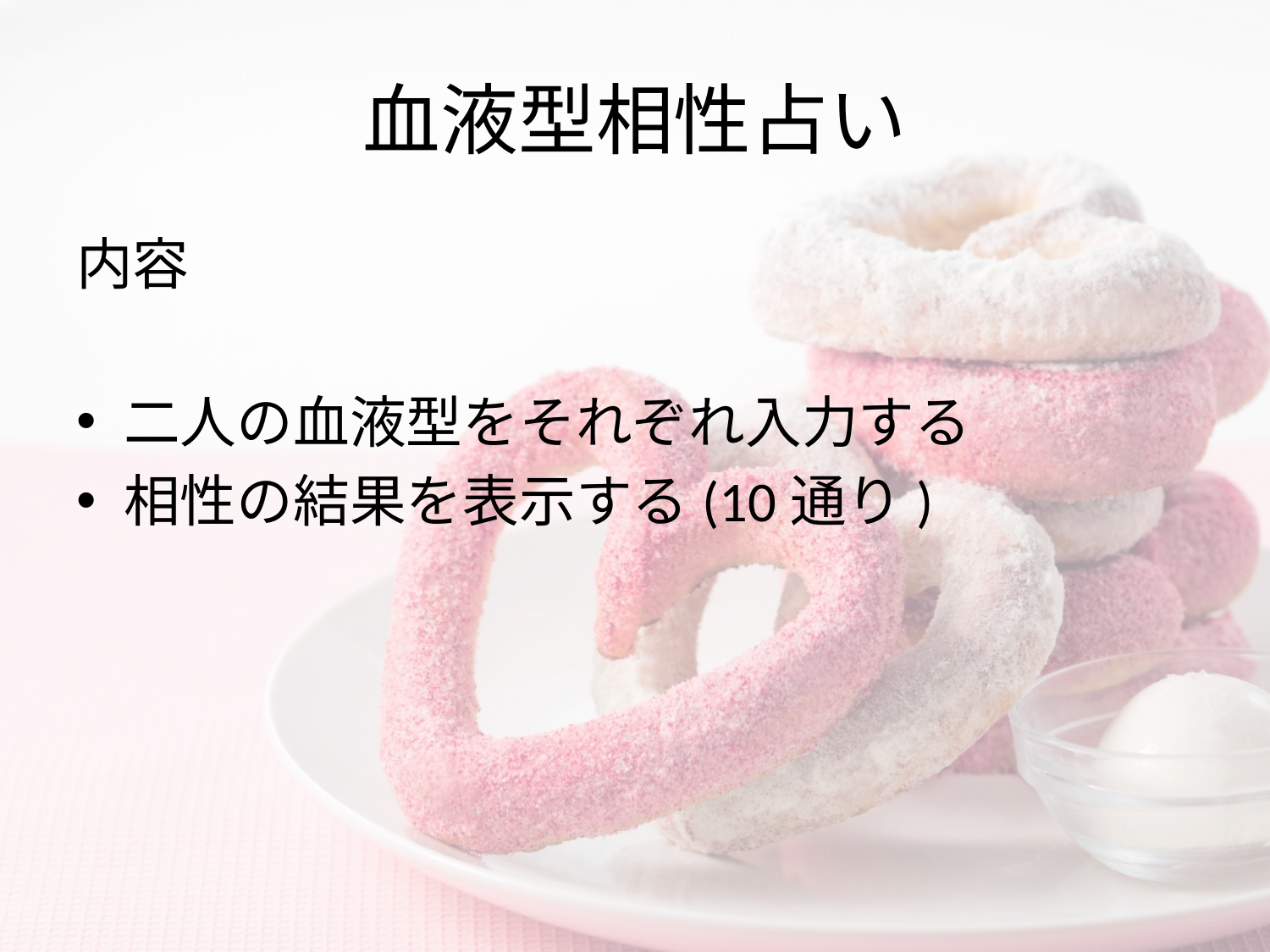

# 血液型相性占い
内容

二人の血液型をそれぞれ入力する
相性の結果を表示する(10通り)